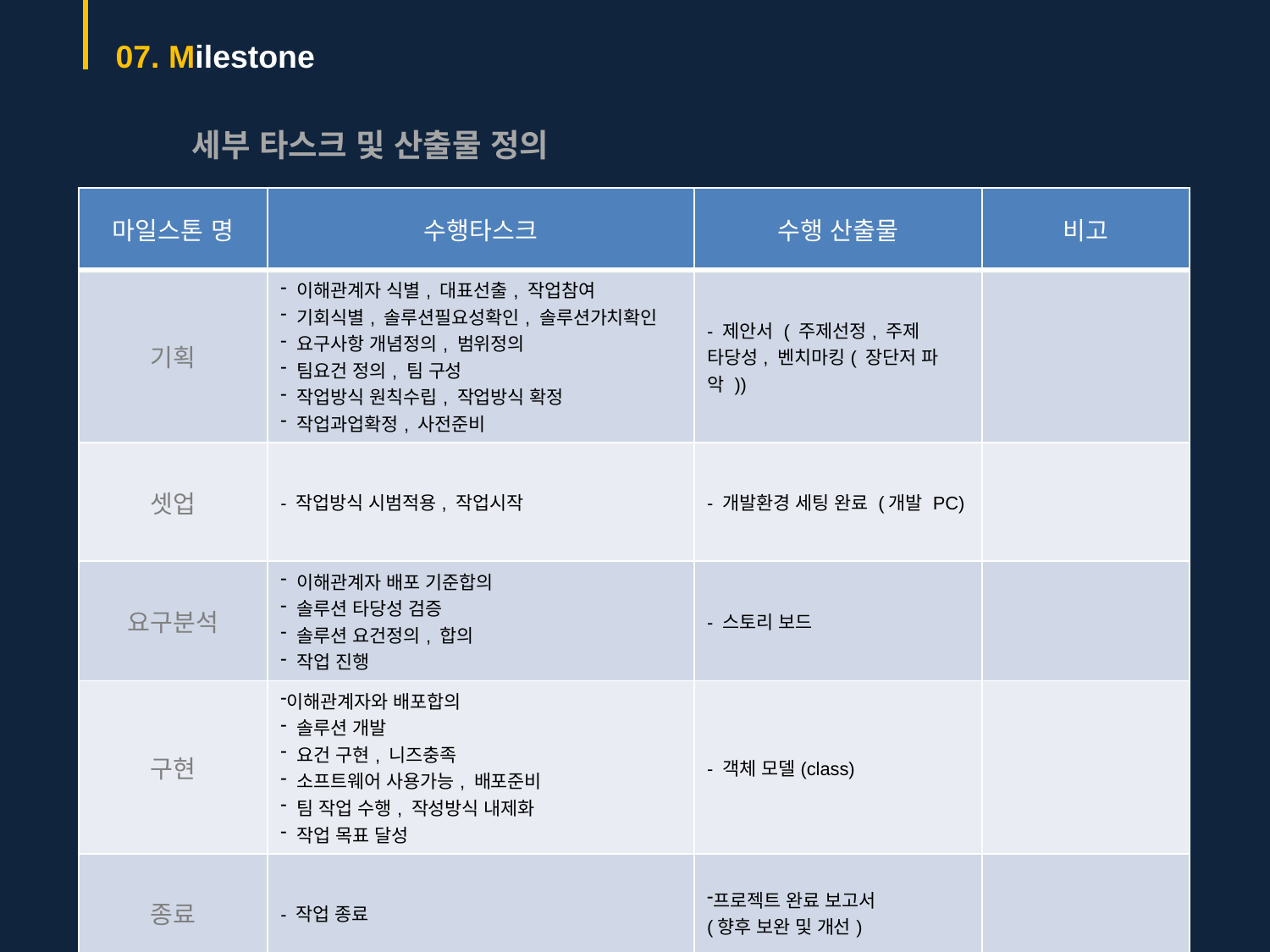

07. Milestone
세부 타스크 및 산출물 정의
| 마일스톤 명 | 수행타스크 | 수행 산출물 | 비고 |
| --- | --- | --- | --- |
| 기획 | 이해관계자 식별, 대표선출, 작업참여 기회식별, 솔루션필요성확인, 솔루션가치확인 요구사항 개념정의, 범위정의 팀요건 정의, 팀 구성 작업방식 원칙수립, 작업방식 확정 작업과업확정, 사전준비 | - 제안서 ( 주제선정, 주제 타당성, 벤치마킹( 장단저 파악 )) |  |
| 셋업 | - 작업방식 시범적용, 작업시작 | - 개발환경 세팅 완료 (개발 PC) |  |
| 요구분석 | 이해관계자 배포 기준합의 솔루션 타당성 검증 솔루션 요건정의, 합의 작업 진행 | - 스토리 보드 |  |
| 구현 | 이해관계자와 배포합의 솔루션 개발 요건 구현, 니즈충족 소프트웨어 사용가능, 배포준비 팀 작업 수행, 작성방식 내제화 작업 목표 달성 | - 객체 모델(class) |  |
| 종료 | - 작업 종료 | 프로젝트 완료 보고서 (향후 보완 및 개선) |  |